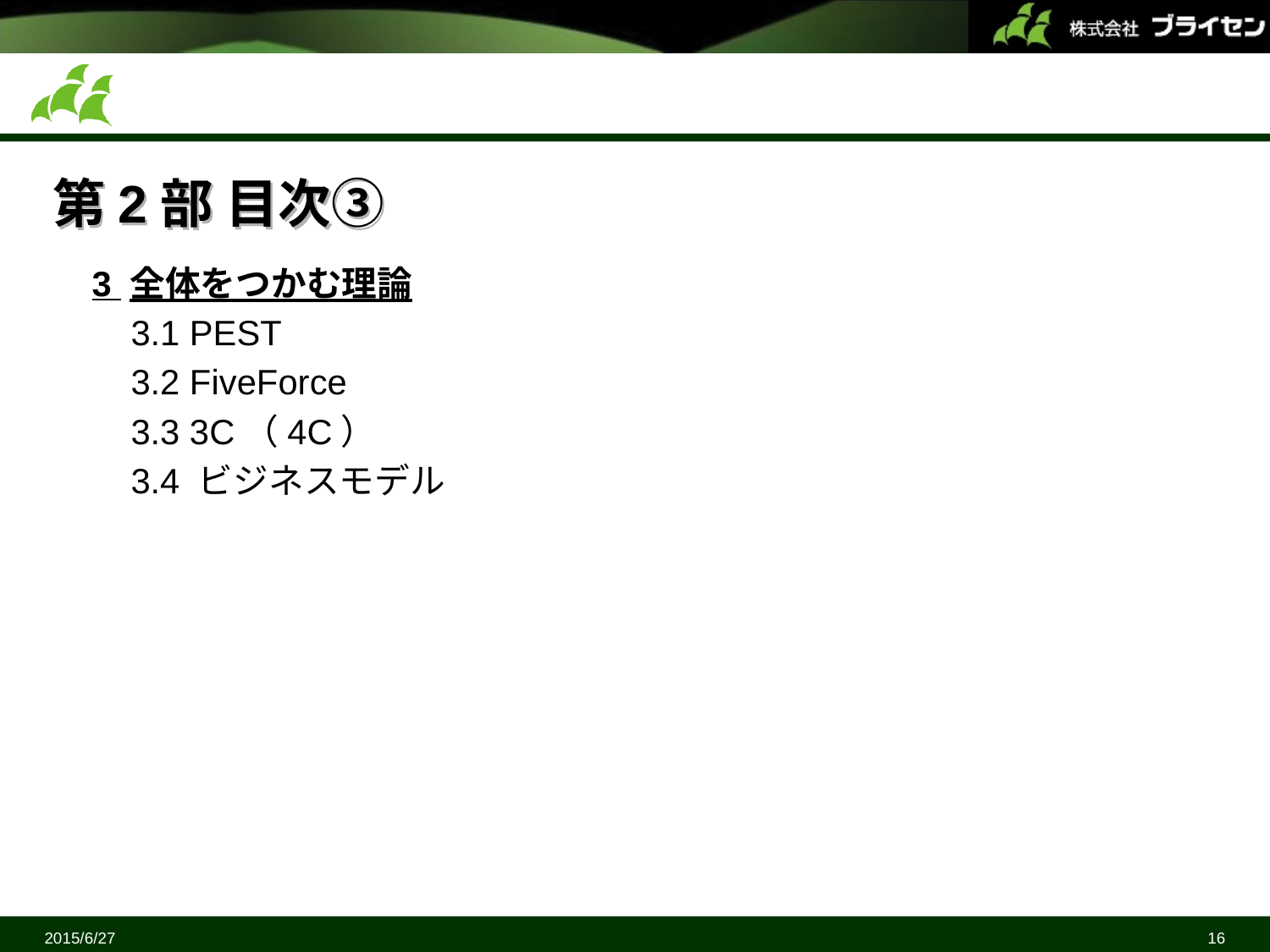

# 第2部 目次③

    3 全体をつかむ理論
        3.1 PEST
        3.2 FiveForce
        3.3 3C（4C）
        3.4 ビジネスモデル
2015/6/27
16